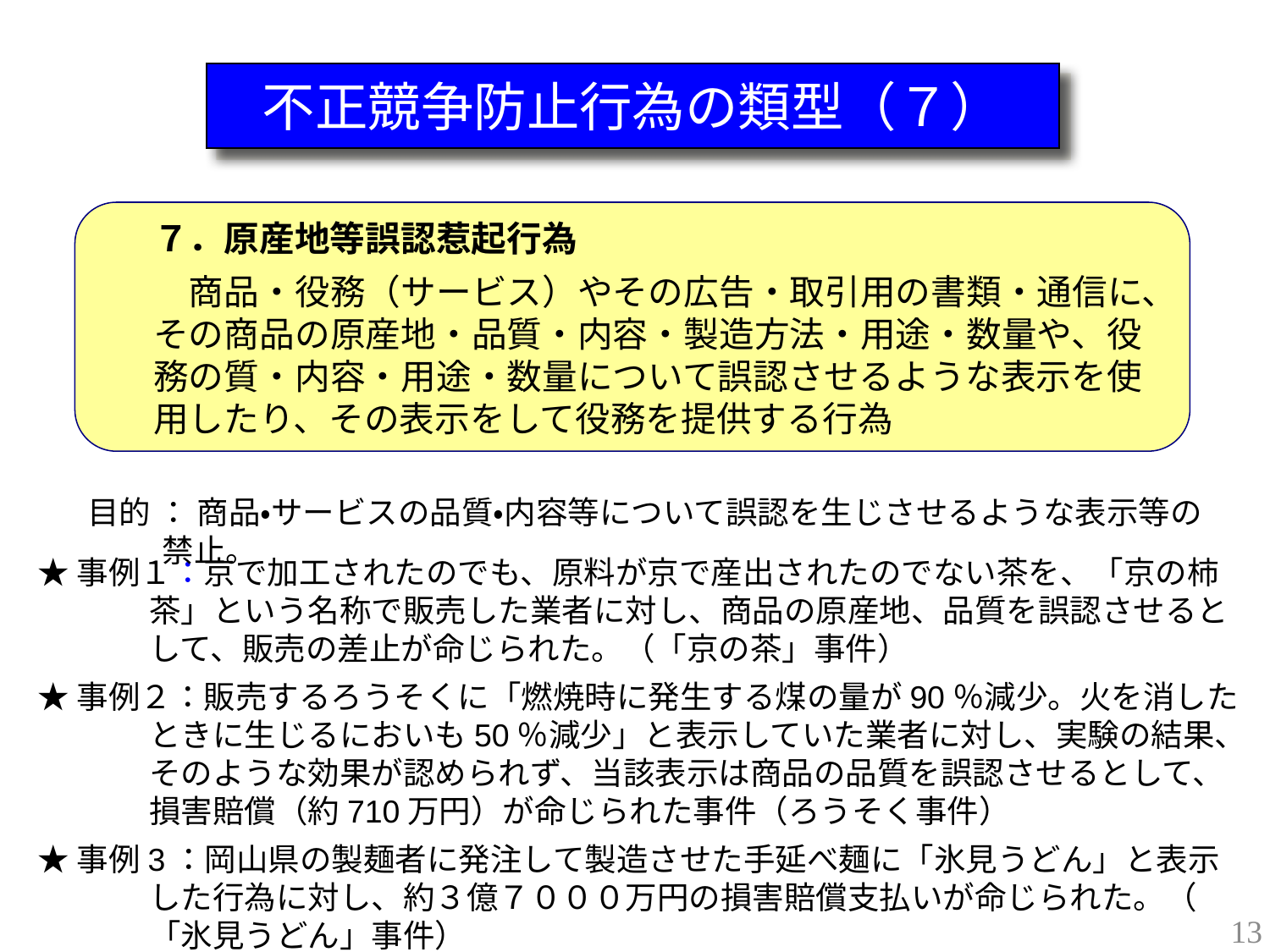

不正競争防止行為の類型
不正競争防止行為の類型（７）

７．原産地等誤認惹起行為
　商品・役務（サービス）やその広告・取引用の書類・通信に、その商品の原産地・品質・内容・製造方法・用途・数量や、役務の質・内容・用途・数量について誤認させるような表示を使用したり、その表示をして役務を提供する行為
目的 ： 商品・サービスの品質・内容等について誤認を生じさせるような表示等の禁止。
★事例１：京で加工されたのでも、原料が京で産出されたのでない茶を、「京の柿茶」という名称で販売した業者に対し、商品の原産地、品質を誤認させるとして、販売の差止が命じられた。（「京の茶」事件）
★事例２：販売するろうそくに「燃焼時に発生する煤の量が90％減少。火を消したときに生じるにおいも50％減少」と表示していた業者に対し、実験の結果、そのような効果が認められず、当該表示は商品の品質を誤認させるとして、損害賠償（約710万円）が命じられた事件（ろうそく事件）
★事例3：岡山県の製麺者に発注して製造させた手延べ麺に「氷見うどん」と表示した行為に対し、約３億７０００万円の損害賠償支払いが命じられた。（ 「氷見うどん」事件）
13